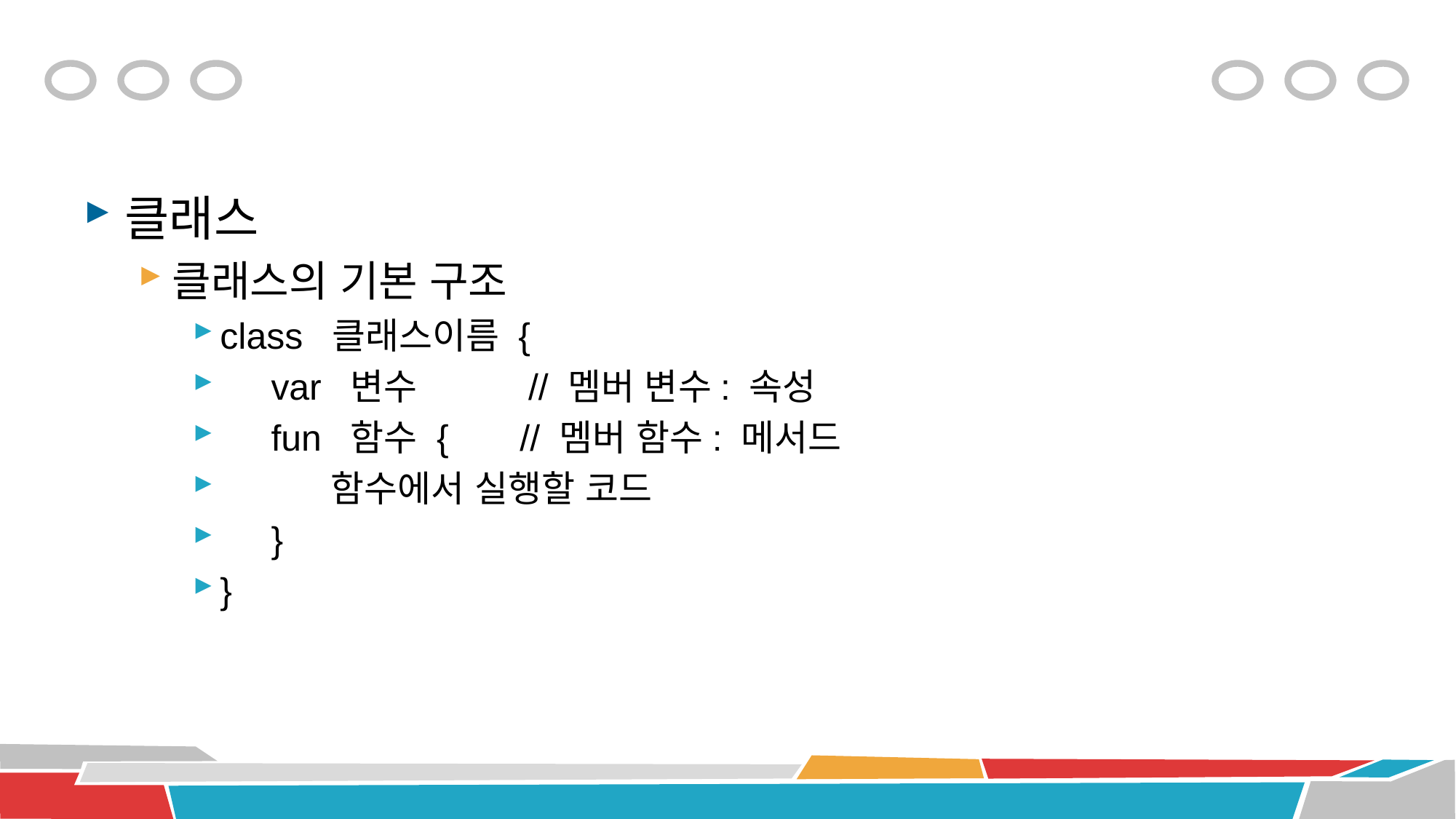

#
클래스
클래스의 기본 구조
class  클래스이름 {
     var  변수          // 멤버 변수: 속성
     fun  함수 {       // 멤버 함수: 메서드
          함수에서 실행할 코드
     }
}